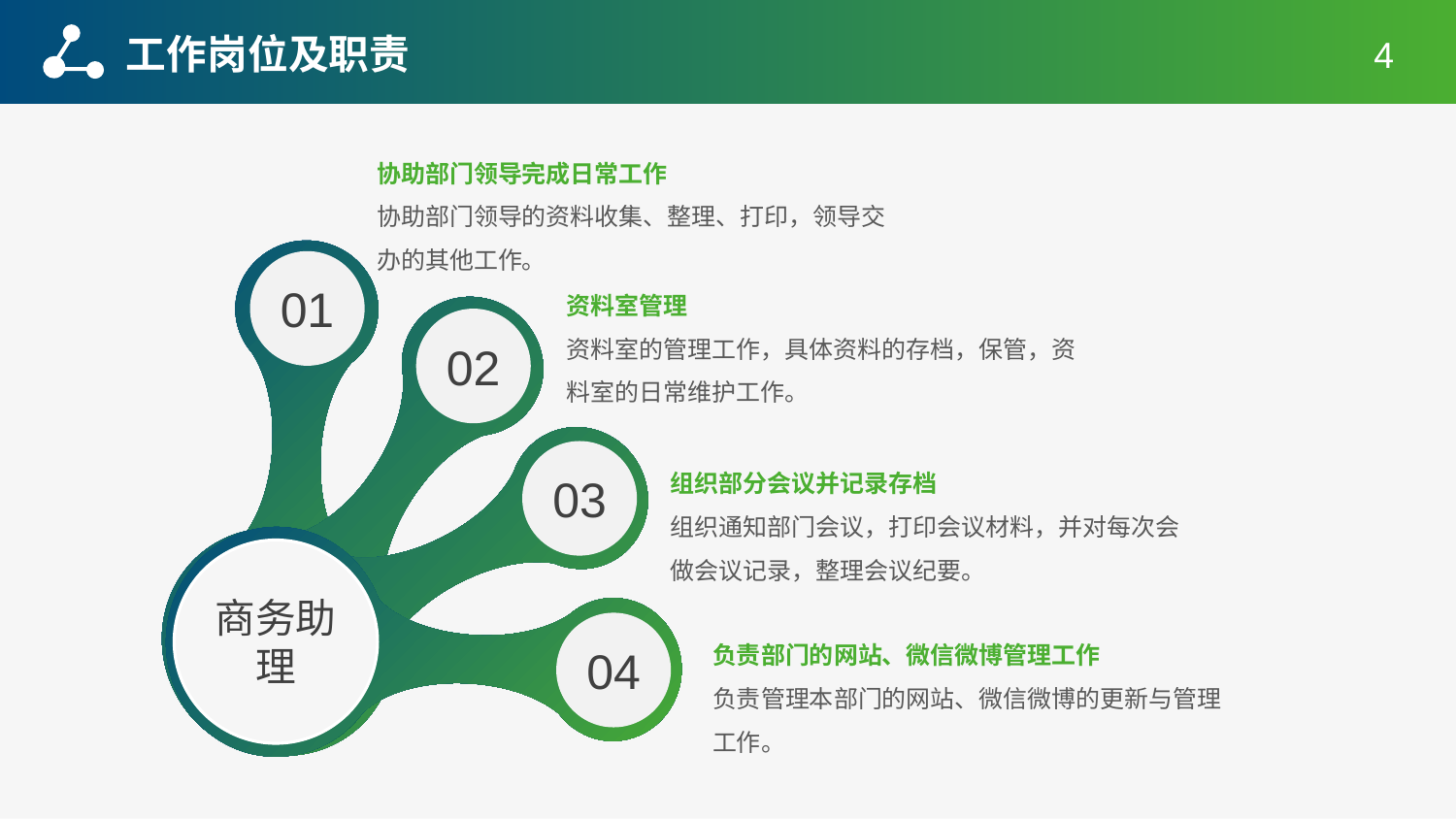

工作岗位及职责

4
协助部门领导完成日常工作
协助部门领导的资料收集、整理、打印，领导交办的其他工作。
01
资料室管理
资料室的管理工作，具体资料的存档，保管，资料室的日常维护工作。
02

03
组织部分会议并记录存档
组织通知部门会议，打印会议材料，并对每次会做会议记录，整理会议纪要。

商务助理
04
负责部门的网站、微信微博管理工作
负责管理本部门的网站、微信微博的更新与管理工作。